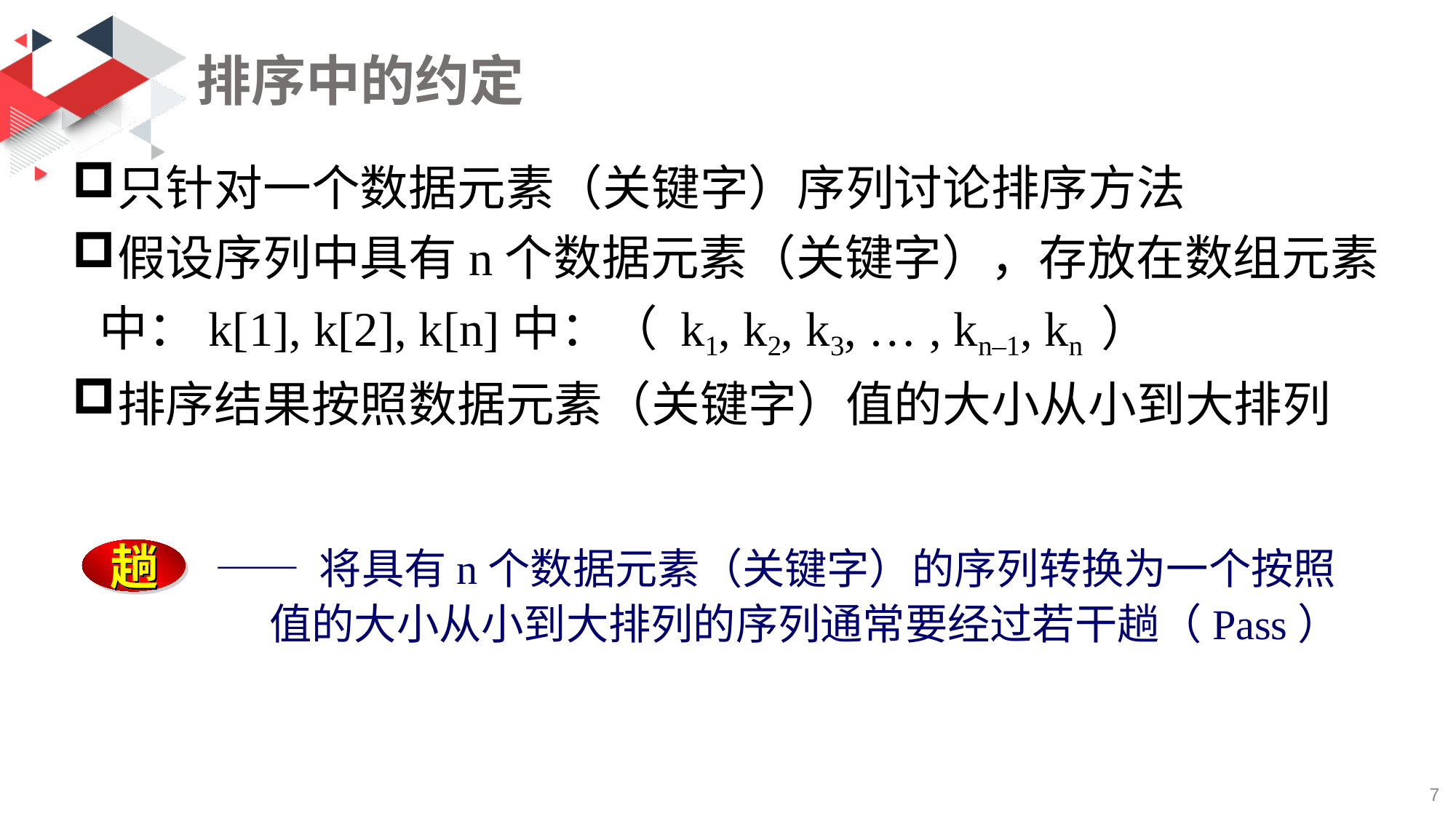

# 排序中的约定
只针对一个数据元素（关键字）序列讨论排序方法
假设序列中具有n个数据元素（关键字），存放在数组元素中：k[1], k[2], k[n]中：（ k1, k2, k3, … , kn–1, kn ）
排序结果按照数据元素（关键字）值的大小从小到大排列
—— 将具有n个数据元素（关键字）的序列转换为一个按照值的大小从小到大排列的序列通常要经过若干趟（Pass）
趟

7